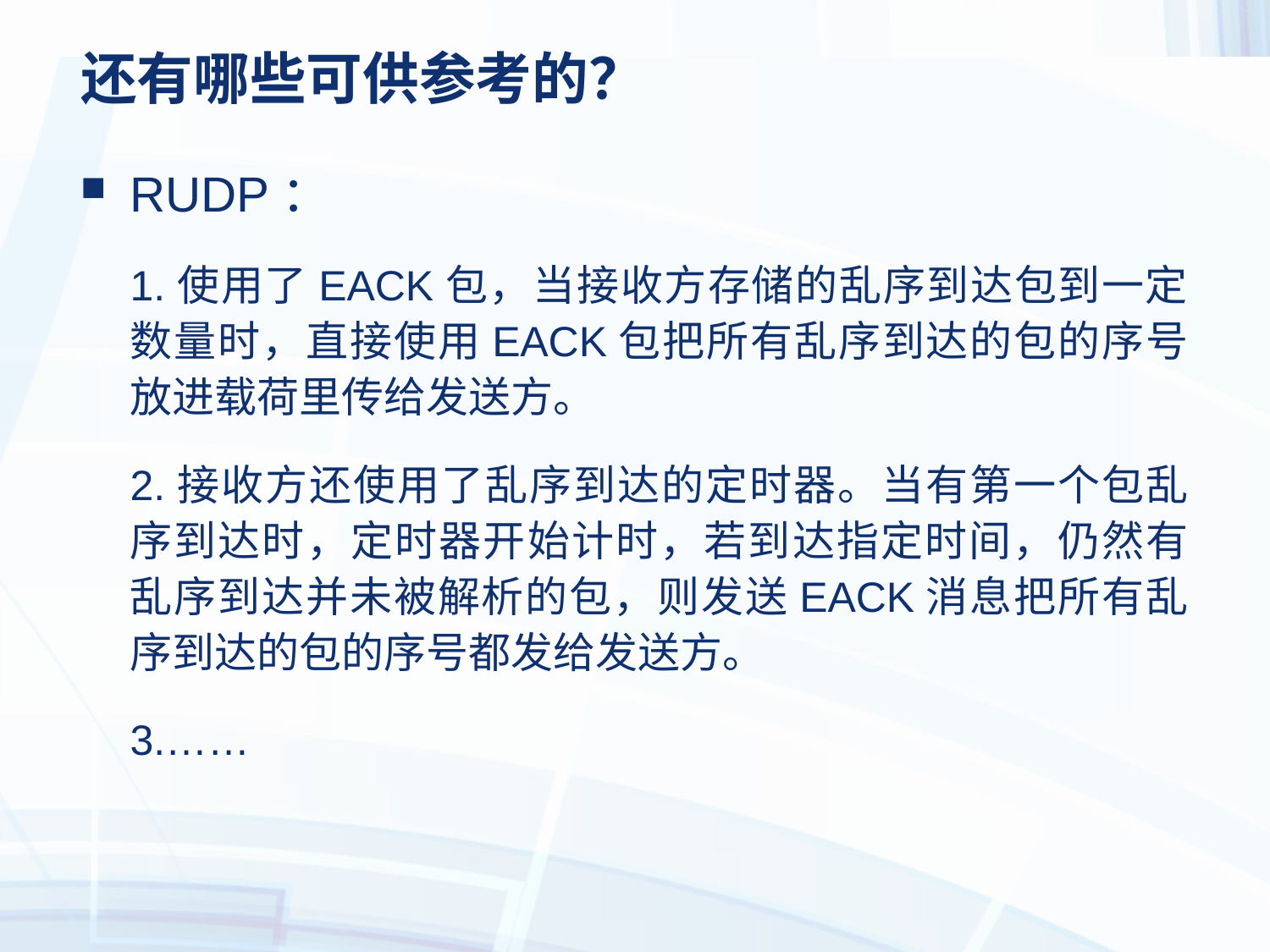

# 还有哪些可供参考的？
RUDP：
	1.使用了EACK包，当接收方存储的乱序到达包到一定数量时，直接使用EACK包把所有乱序到达的包的序号放进载荷里传给发送方。
	2.接收方还使用了乱序到达的定时器。当有第一个包乱序到达时，定时器开始计时，若到达指定时间，仍然有乱序到达并未被解析的包，则发送EACK消息把所有乱序到达的包的序号都发给发送方。
	3.……